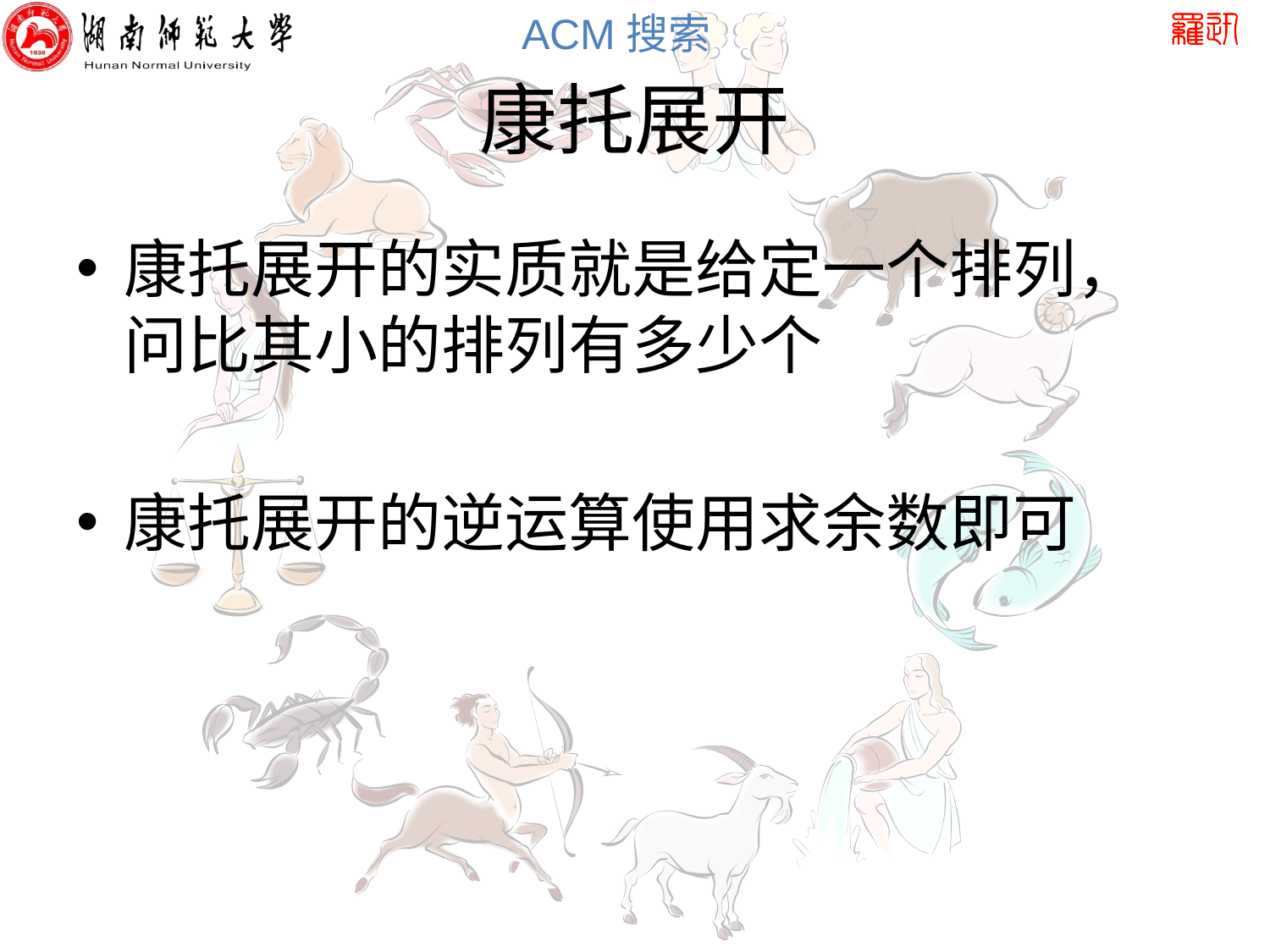

# 康托展开
康托展开的实质就是给定一个排列，问比其小的排列有多少个

康托展开的逆运算使用求余数即可